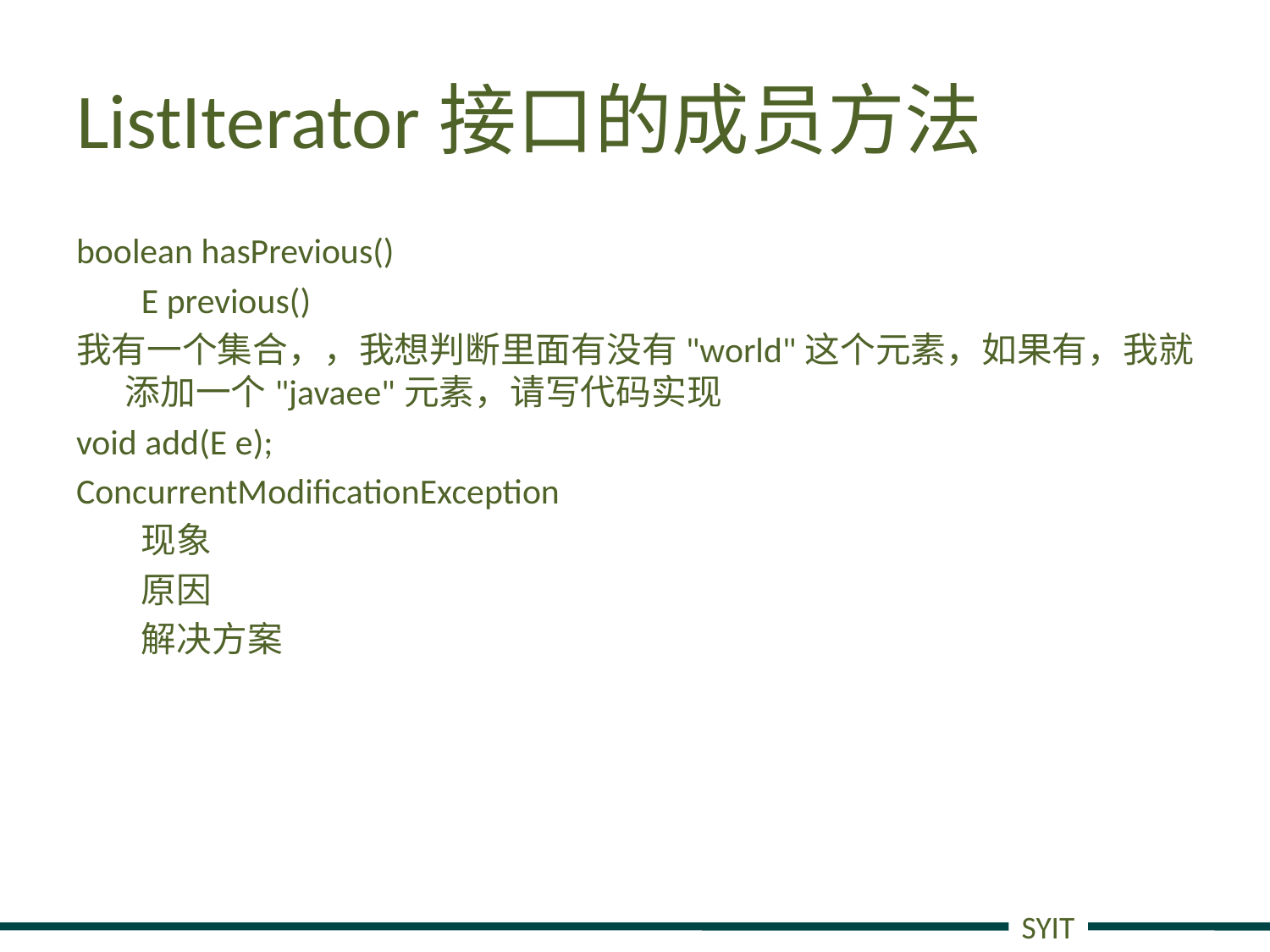

# ListIterator接口的成员方法
boolean hasPrevious()
E previous()
我有一个集合，，我想判断里面有没有"world"这个元素，如果有，我就添加一个"javaee"元素，请写代码实现
void add(E e);
ConcurrentModificationException
现象
原因
解决方案
SYIT